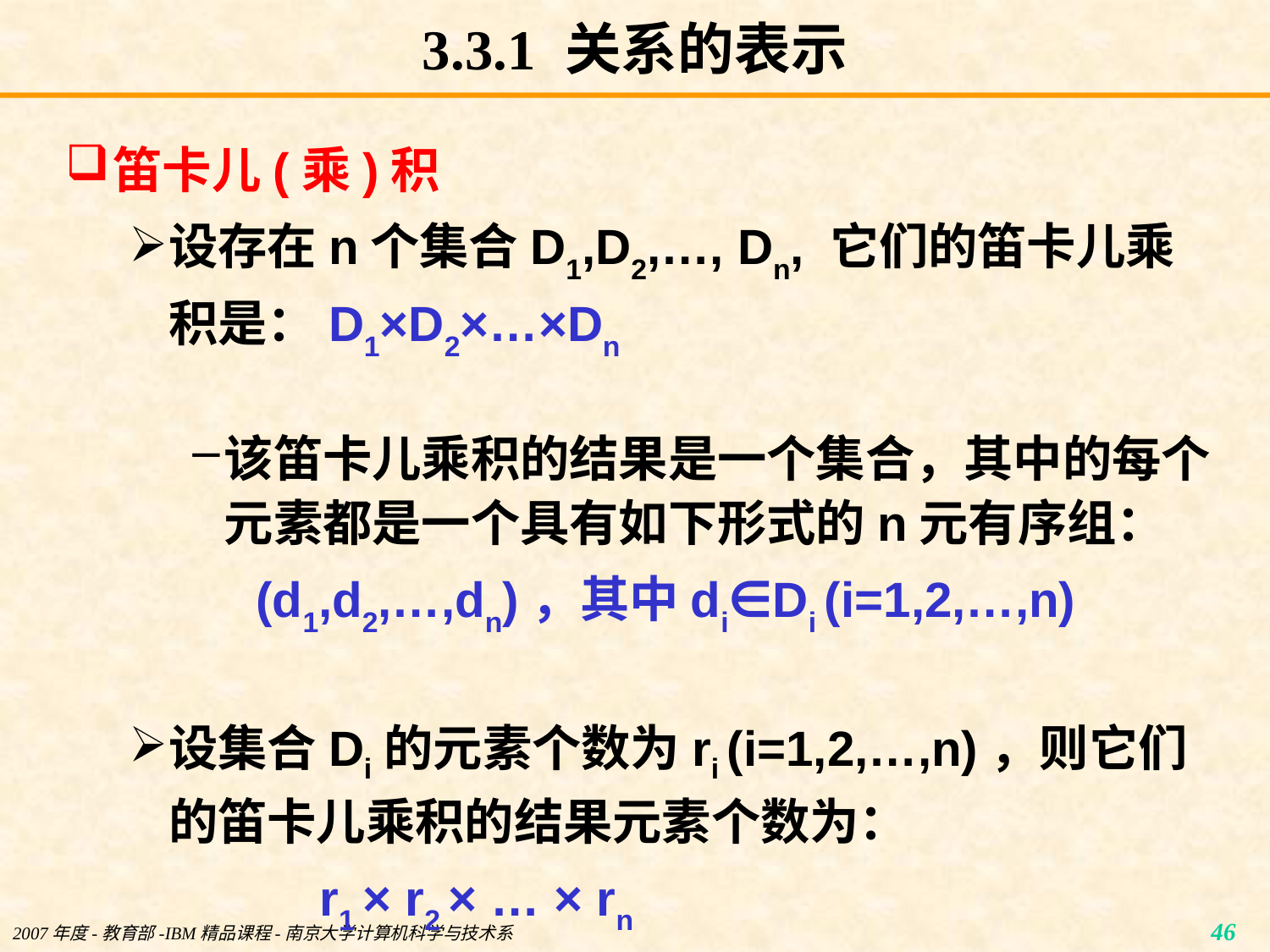

# 3.3.1 关系的表示
笛卡儿(乘)积
设存在n个集合D1,D2,…, Dn, 它们的笛卡儿乘积是：D1×D2×…×Dn

该笛卡儿乘积的结果是一个集合，其中的每个元素都是一个具有如下形式的n元有序组：
(d1,d2,…,dn)，其中di∈Di (i=1,2,…,n)

设集合Di的元素个数为ri (i=1,2,…,n)，则它们的笛卡儿乘积的结果元素个数为：
r1 × r2 × … × rn
46
2007年度-教育部-IBM精品课程-南京大学计算机科学与技术系